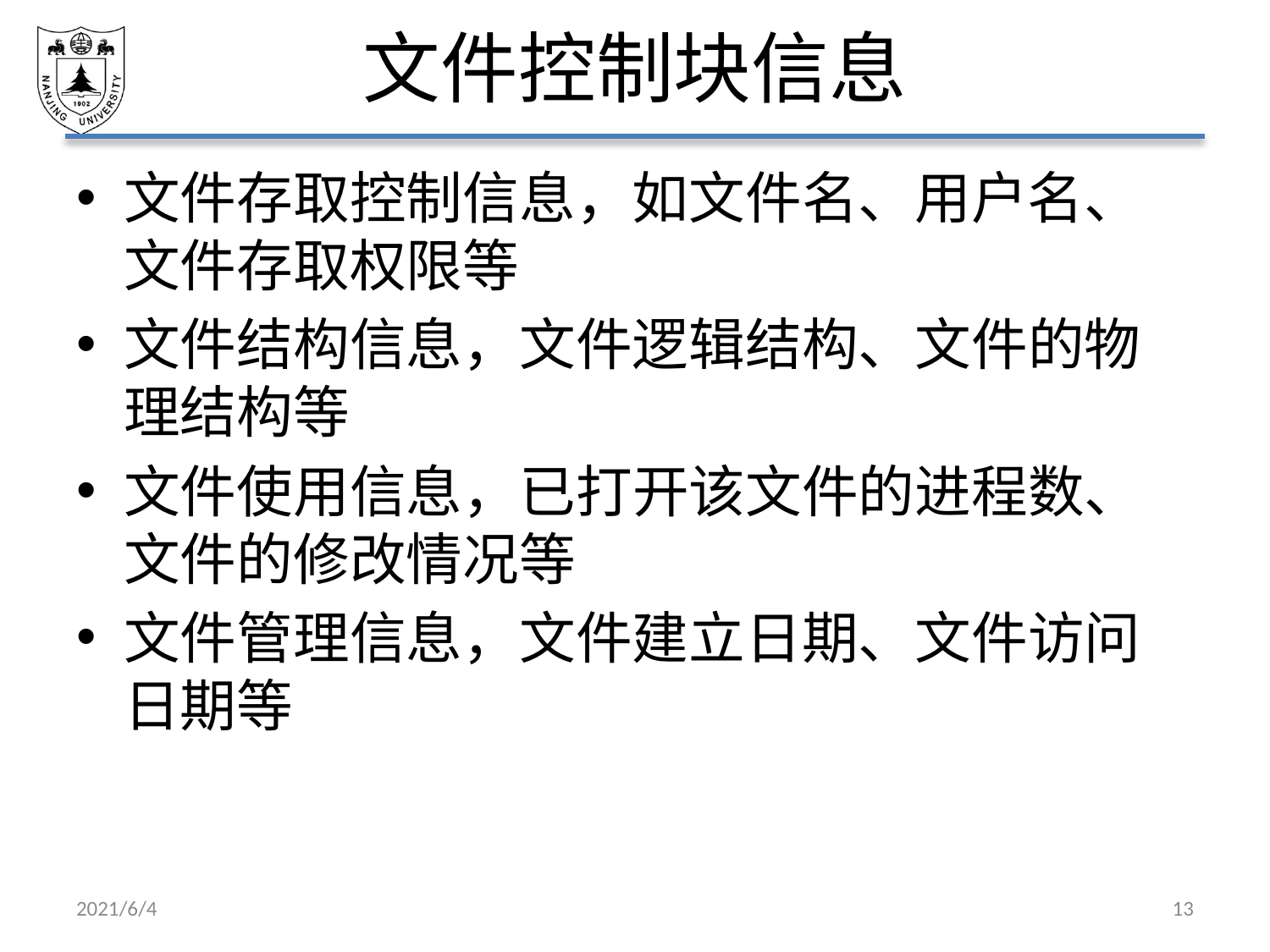

# 文件控制块信息
文件存取控制信息，如文件名、用户名、文件存取权限等
文件结构信息，文件逻辑结构、文件的物理结构等
文件使用信息，已打开该文件的进程数、文件的修改情况等
文件管理信息，文件建立日期、文件访问日期等

2021/6/4
13